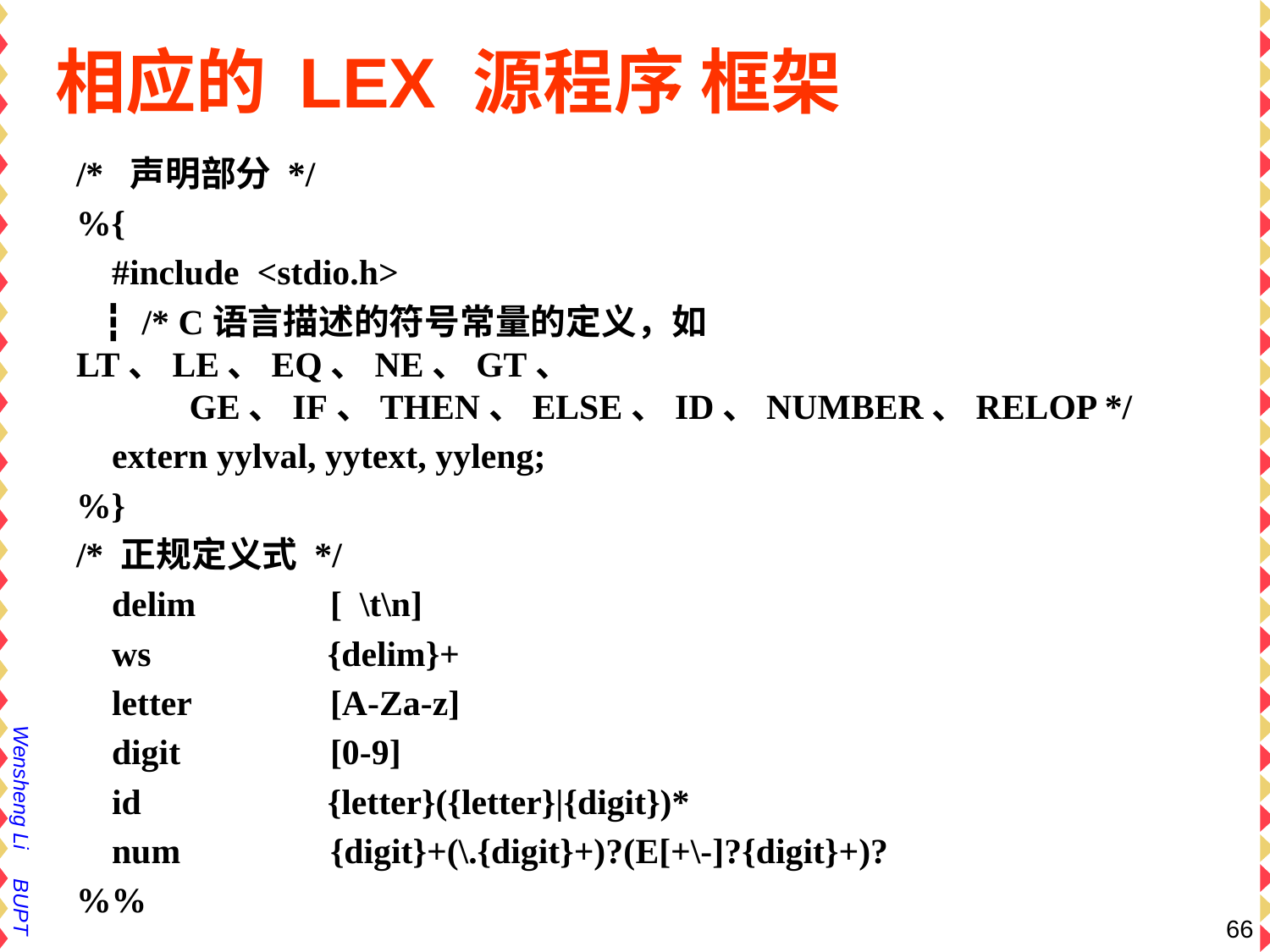

# 相应的 LEX 源程序 框架
/*  声明部分 */
%{
    #include  <stdio.h>
   ┇  /* C语言描述的符号常量的定义，如LT、LE、EQ、NE、GT、
             GE、IF、THEN、ELSE、ID、NUMBER、RELOP */
    extern yylval, yytext, yyleng;
%}
/* 正规定义式 */
    delim  	[  \t\n]
    ws    	              {delim}+
    letter  	[A-Za-z]
    digit   	[0-9]
    id     	              {letter}({letter}|{digit})*
    num   	{digit}+(\.{digit}+)?(E[+\-]?{digit}+)?
%%
66